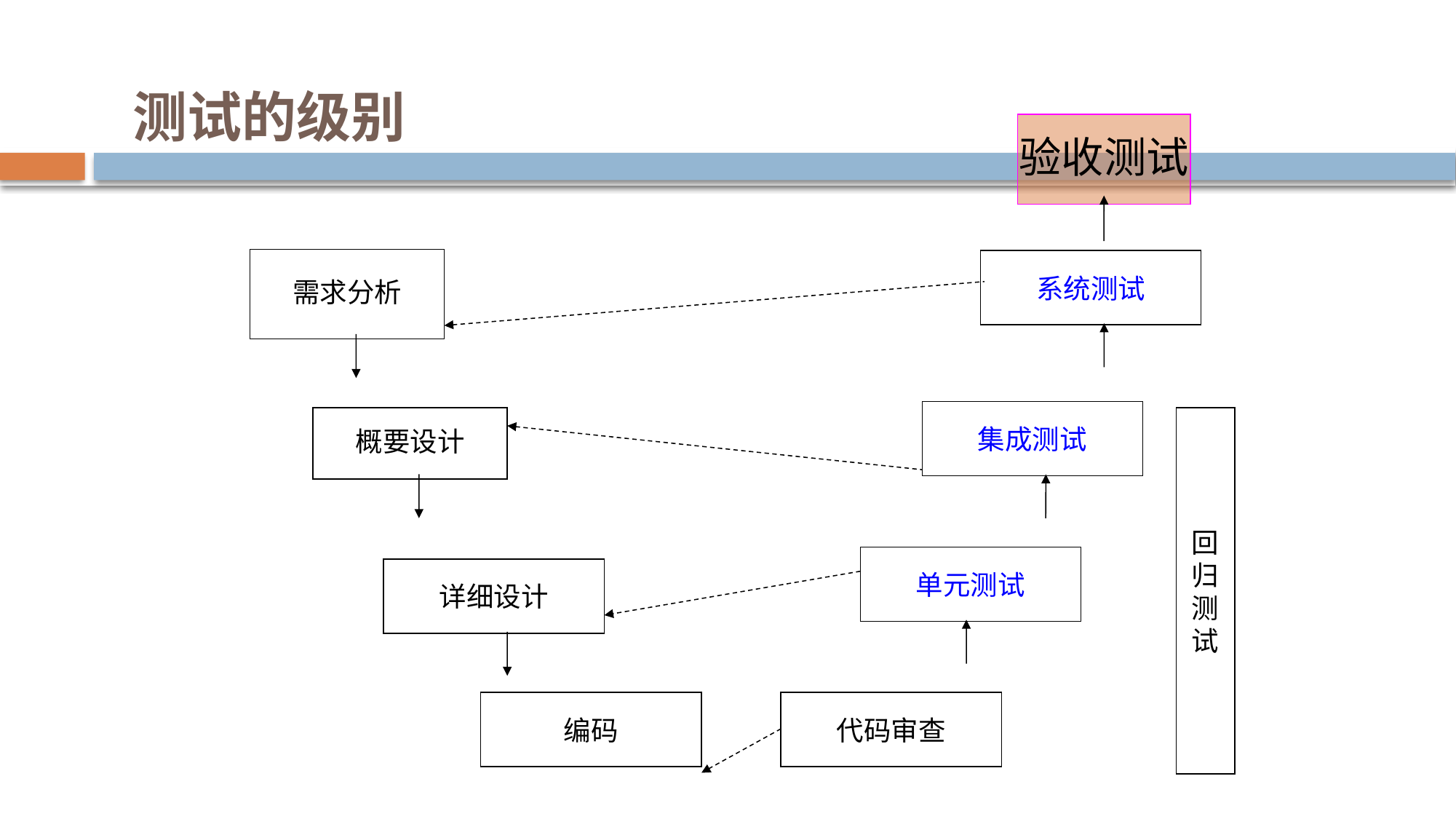

# 测试的级别
验收测试

需求分析
系统测试

集成测试
概要设计
回
归
测
试

单元测试
详细设计

编码
代码审查